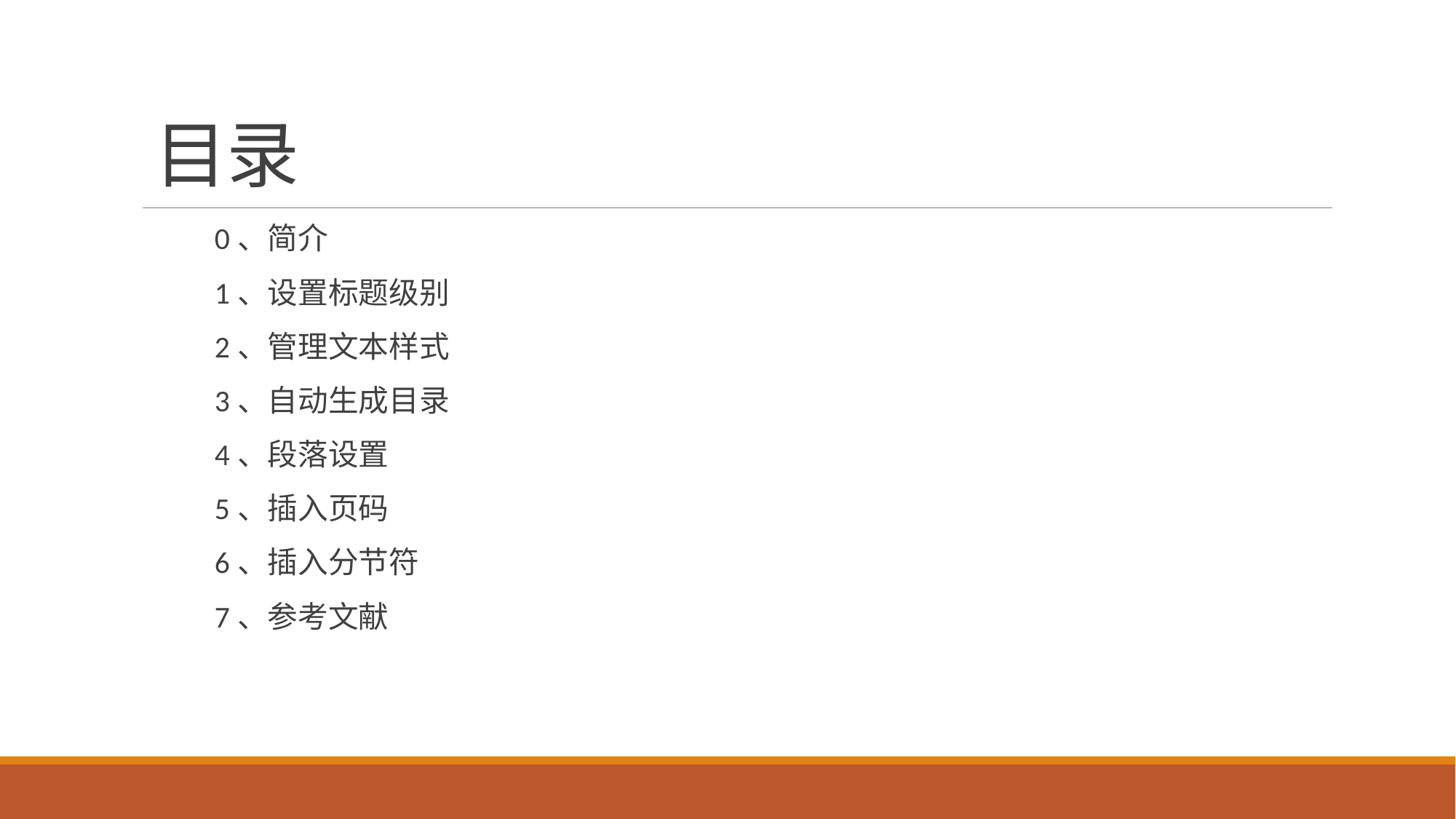

# 目录
0、简介
1、设置标题级别
2、管理文本样式
3、自动生成目录
4、段落设置
5、插入页码
6、插入分节符
7、参考文献